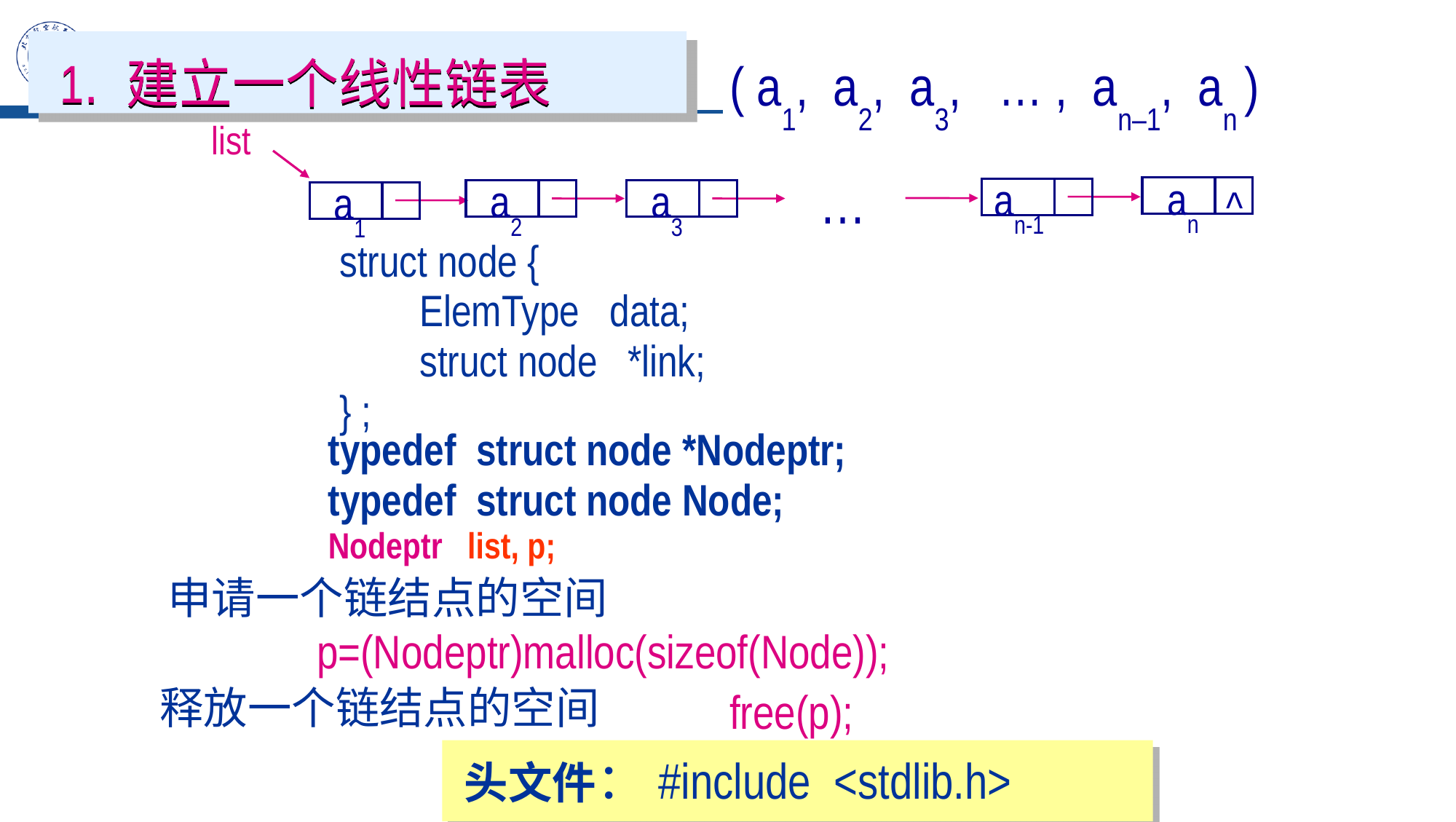

1. 建立一个线性链表
( a1,  a2,  a3,   … ,  an–1,  an )
list

…
an
an-1
a2

a3

a1

^

struct node {
        ElemType   data;
        struct node   *link;
} ;
typedef  struct node *Nodeptr;
typedef  struct node Node;
Nodeptr   list, p;
申请一个链结点的空间
p=(Nodeptr)malloc(sizeof(Node));
释放一个链结点的空间
free(p);

头文件：#include  <stdlib.h>